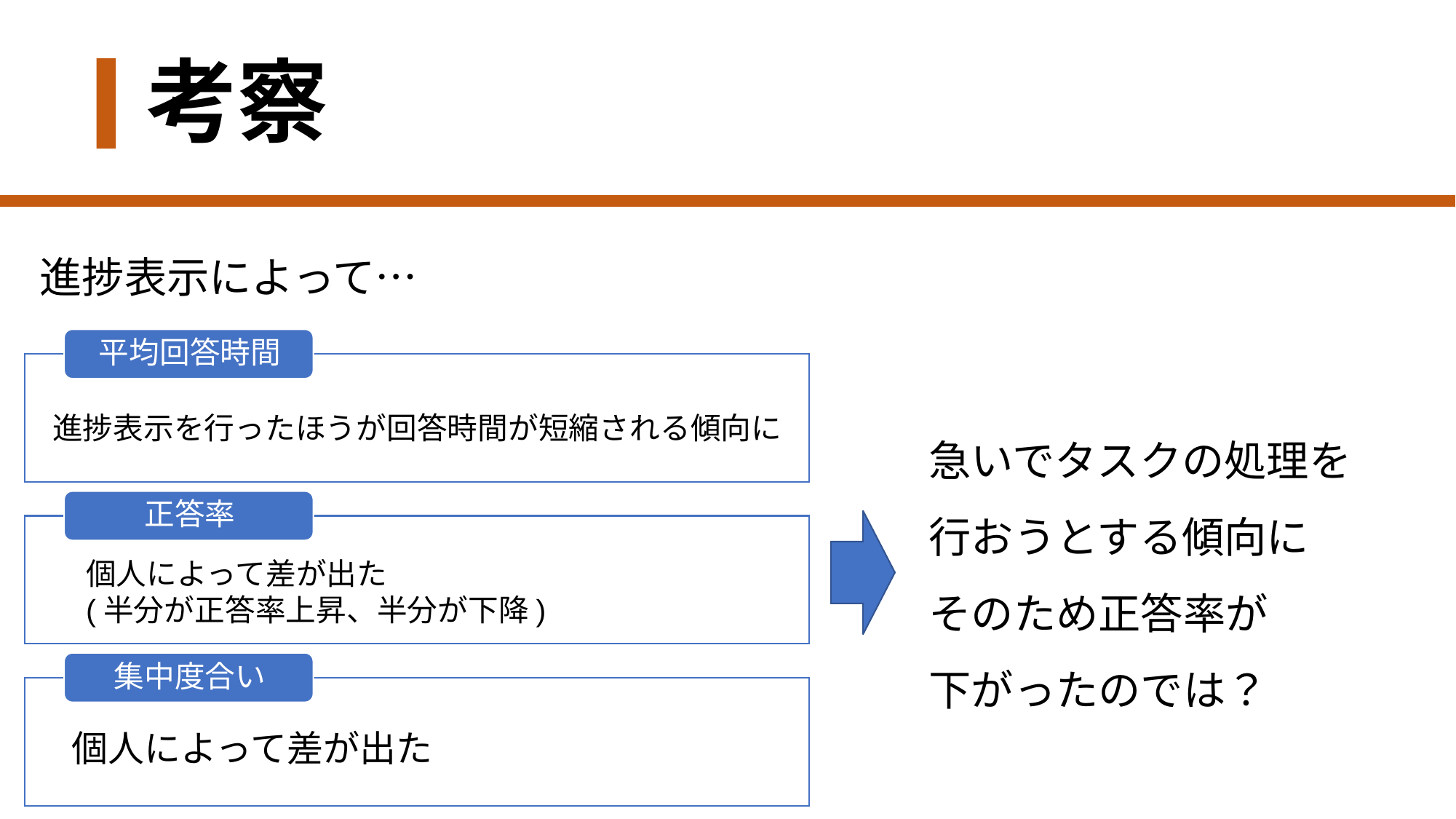

考察

進捗表示によって…
平均回答時間
正答率
集中度合い
進捗表示を行ったほうが回答時間が短縮される傾向に
急いでタスクの処理を
行おうとする傾向に
そのため正答率が
下がったのでは？

個人によって差が出た
(半分が正答率上昇、半分が下降)

個人によって差が出た